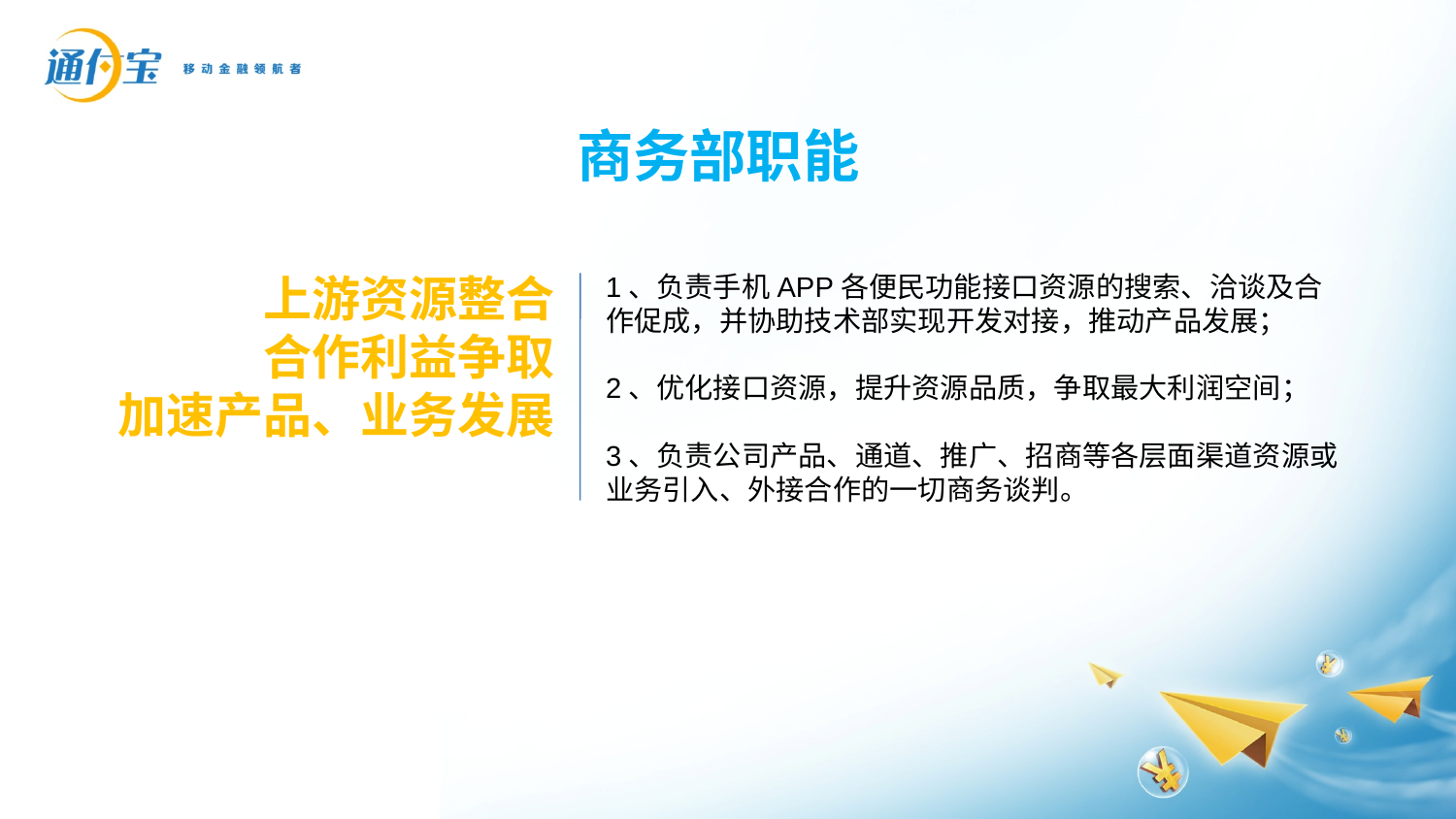

商务部职能
上游资源整合
合作利益争取
加速产品、业务发展
1、负责手机APP各便民功能接口资源的搜索、洽谈及合作促成，并协助技术部实现开发对接，推动产品发展；

2、优化接口资源，提升资源品质，争取最大利润空间；

3、负责公司产品、通道、推广、招商等各层面渠道资源或业务引入、外接合作的一切商务谈判。